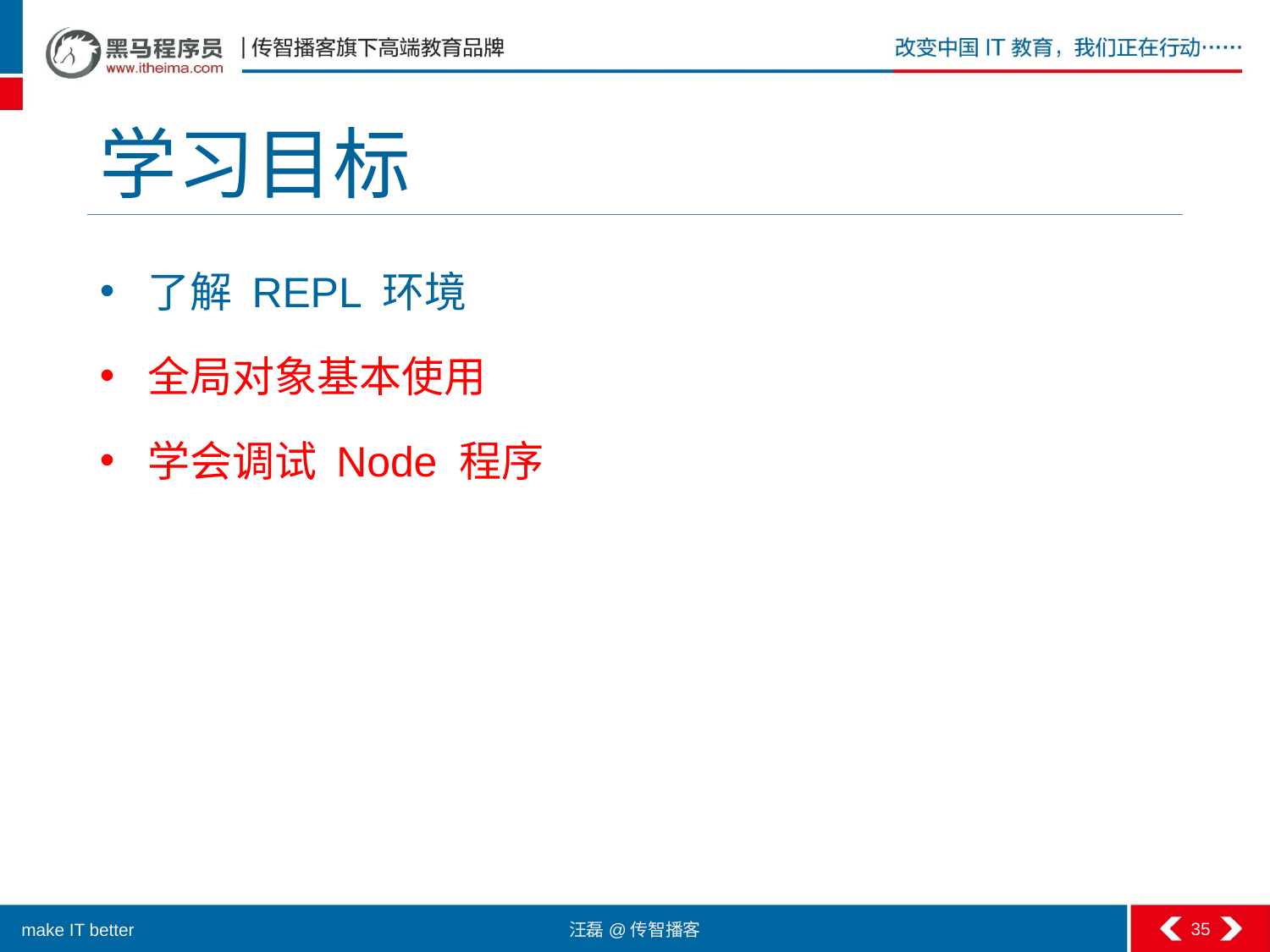

# 学习目标
了解 REPL 环境
全局对象基本使用
学会调试 Node 程序

35
汪磊@传智播客
make IT better